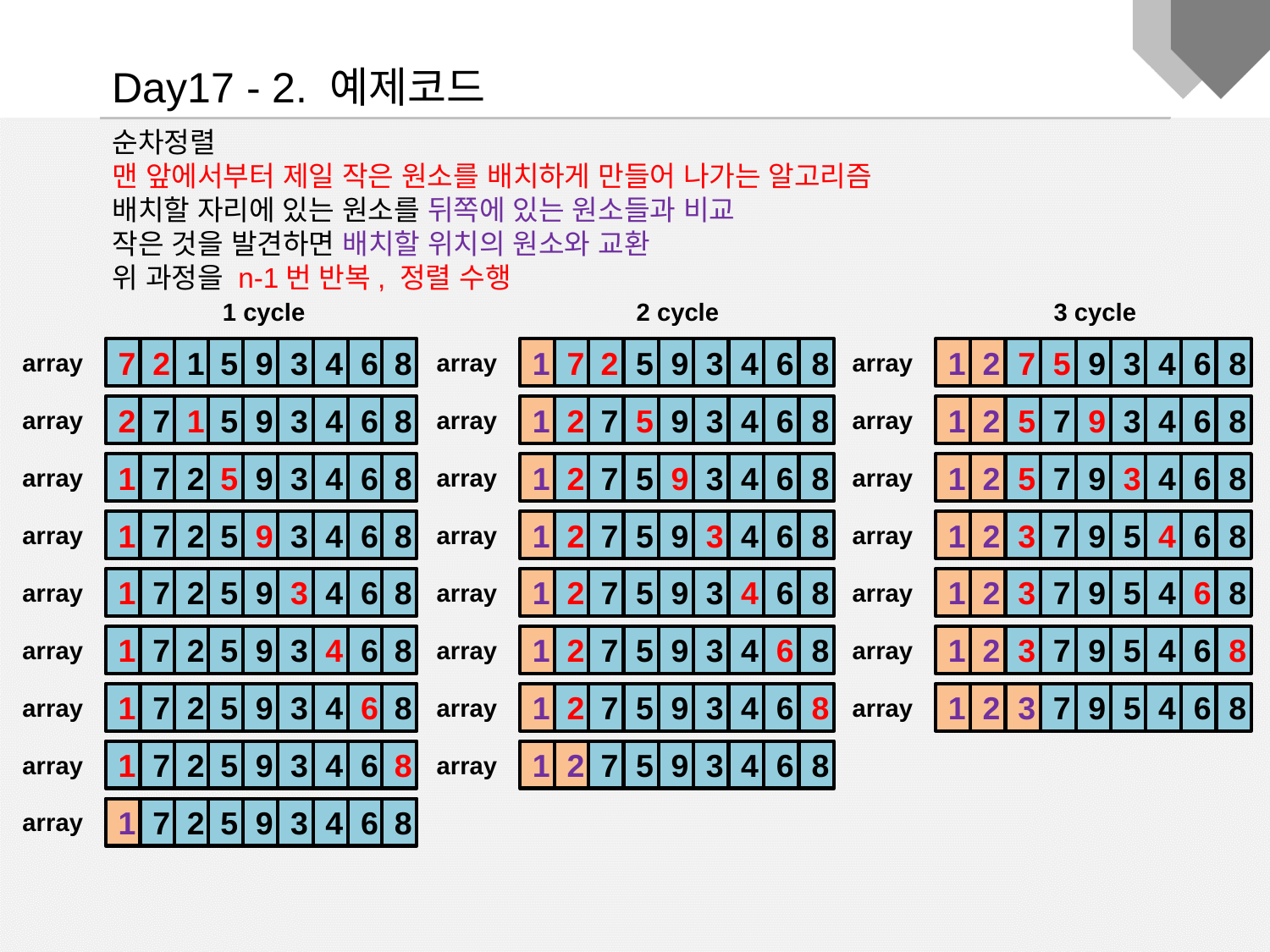

Day17 - 2. 예제코드
순차정렬
맨 앞에서부터 제일 작은 원소를 배치하게 만들어 나가는 알고리즘
배치할 자리에 있는 원소를 뒤쪽에 있는 원소들과 비교
작은 것을 발견하면 배치할 위치의 원소와 교환
위 과정을 n-1번 반복, 정렬 수행
1 cycle
2 cycle
3 cycle
7
2
1
5
9
3
4
6
8
1
7
2
5
9
3
4
6
8
1
2
7
5
9
3
4
6
8
array
array
array
2
7
1
5
9
3
4
6
8
1
2
7
5
9
3
4
6
8
1
2
5
7
9
3
4
6
8
array
array
array
1
7
2
5
9
3
4
6
8
1
2
7
5
9
3
4
6
8
1
2
5
7
9
3
4
6
8
array
array
array
1
7
2
5
9
3
4
6
8
1
2
7
5
9
3
4
6
8
1
2
3
7
9
5
4
6
8
array
array
array
1
7
2
5
9
3
4
6
8
1
2
7
5
9
3
4
6
8
1
2
3
7
9
5
4
6
8
array
array
array
1
7
2
5
9
3
4
6
8
1
2
7
5
9
3
4
6
8
1
2
3
7
9
5
4
6
8
array
array
array
1
7
2
5
9
3
4
6
8
1
2
7
5
9
3
4
6
8
1
2
3
7
9
5
4
6
8
array
array
array
1
7
2
5
9
3
4
6
8
1
2
7
5
9
3
4
6
8
array
array
1
7
2
5
9
3
4
6
8
array